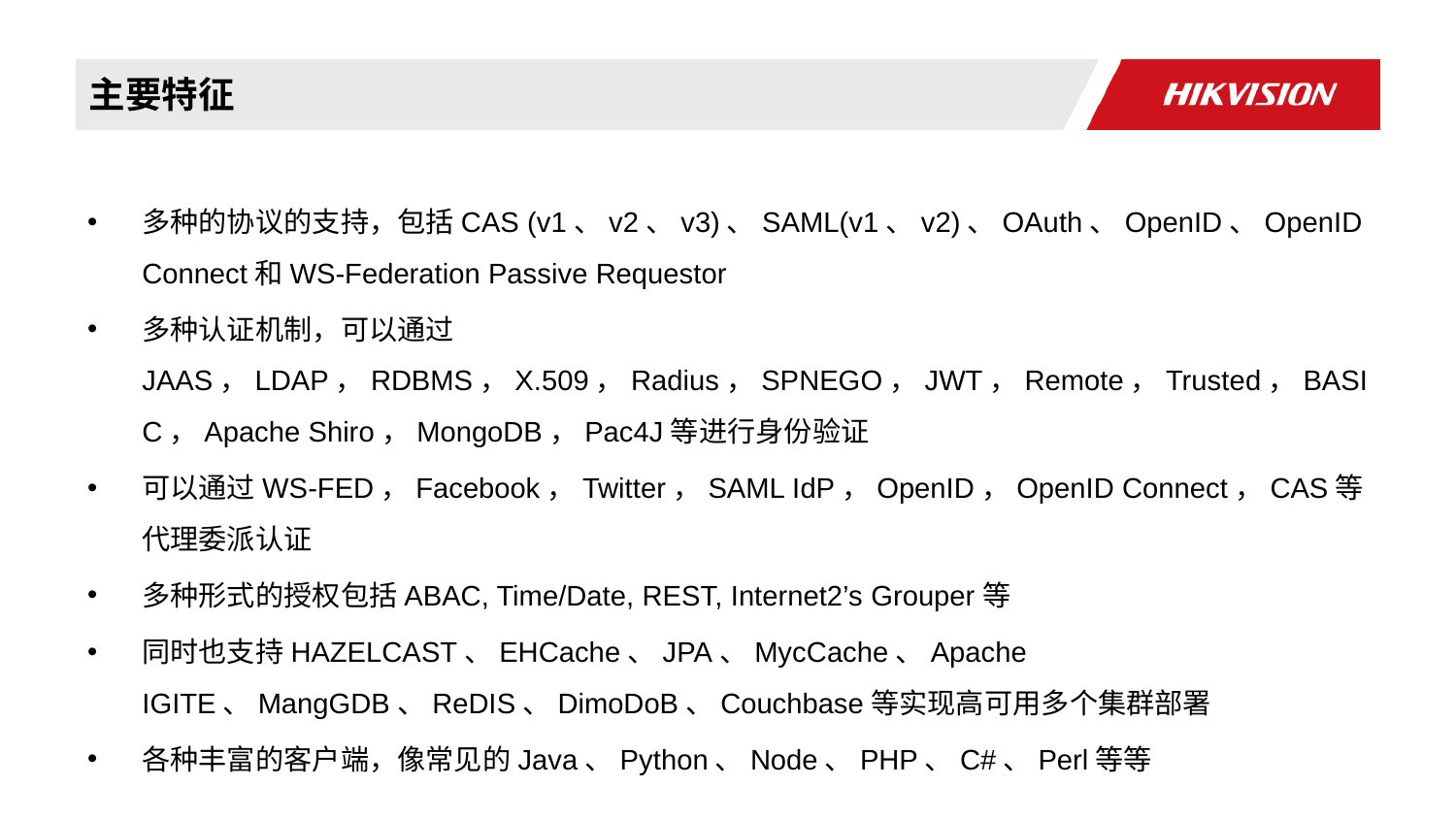

主要特征
多种的协议的支持，包括CAS (v1、v2、v3)、SAML(v1、v2)、OAuth、OpenID、OpenID Connect和WS-Federation Passive Requestor
多种认证机制，可以通过JAAS，LDAP，RDBMS，X.509，Radius，SPNEGO，JWT，Remote，Trusted，BASIC，Apache Shiro，MongoDB，Pac4J等进行身份验证
可以通过WS-FED，Facebook，Twitter，SAML IdP，OpenID，OpenID Connect，CAS等代理委派认证
多种形式的授权包括ABAC, Time/Date, REST, Internet2’s Grouper等
同时也支持HAZELCAST、EHCache、JPA、MycCache、Apache IGITE、MangGDB、ReDIS、DimoDoB、Couchbase等实现高可用多个集群部署
各种丰富的客户端，像常见的Java、Python、Node、PHP、C#、Perl等等